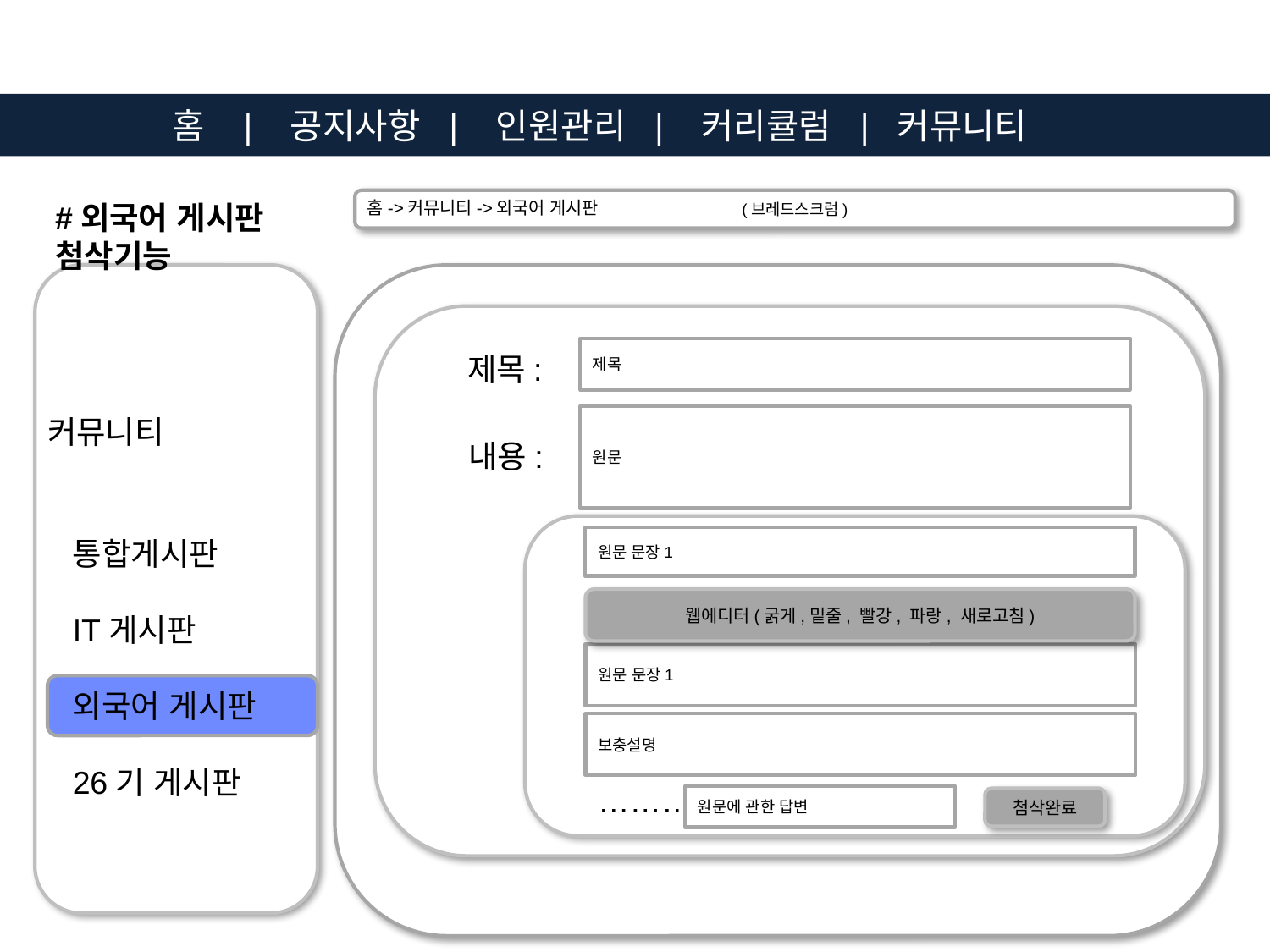

홈   |   공지사항  |   인원관리  |   커리큘럼  |  커뮤니티
(브레드스크럼)
홈->커뮤니티->외국어 게시판
#외국어 게시판
첨삭기능

제목
제목:
커뮤니티
원문
내용:

통합게시판

IT게시판

외국어 게시판

26기 게시판
원문 문장1
웹에디터(굵게,밑줄, 빨강, 파랑, 새로고침)
원문 문장1

보충설명
…………
원문에 관한 답변
첨삭완료